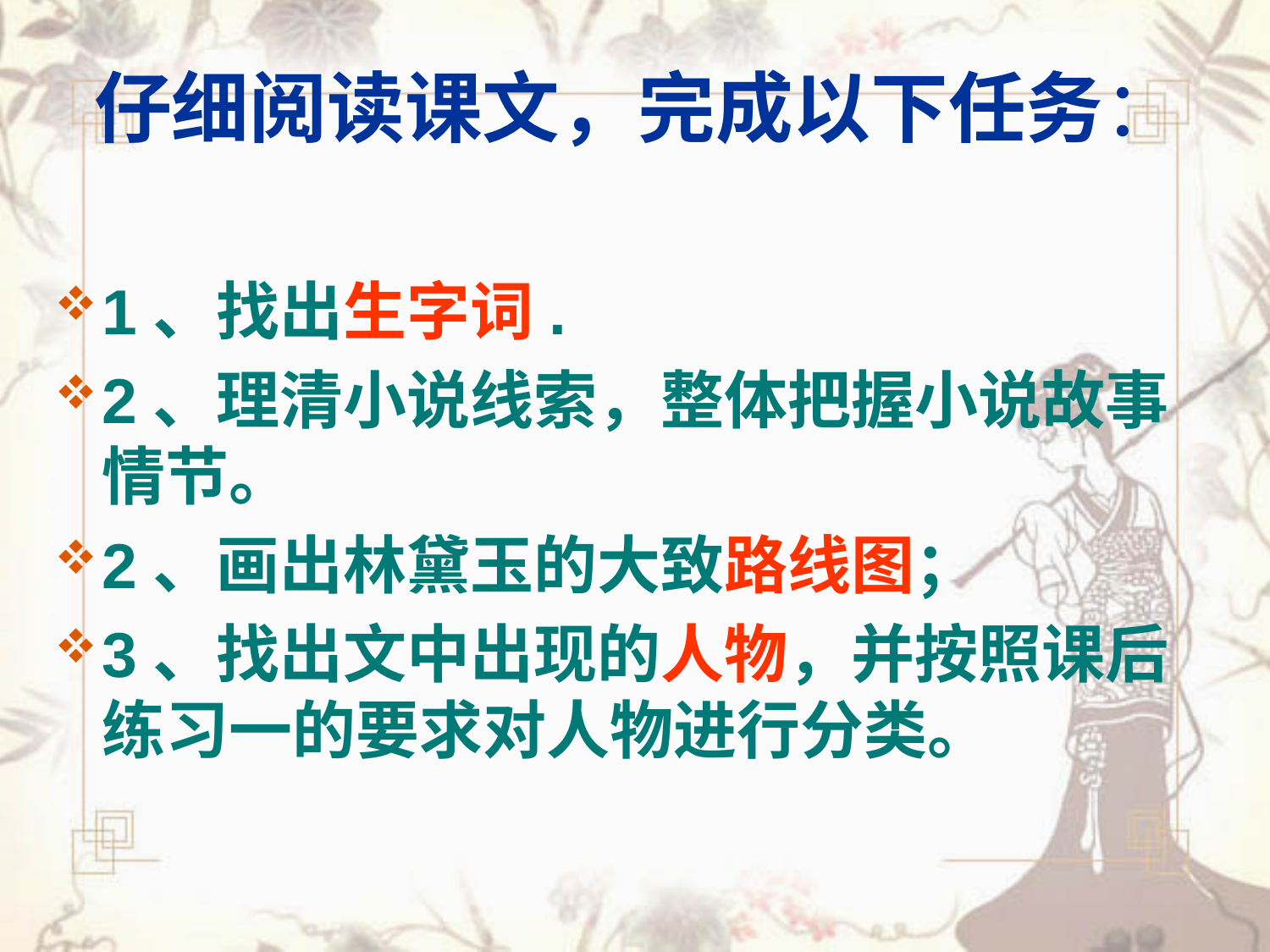

# 仔细阅读课文，完成以下任务：
1、找出生字词.
2、理清小说线索，整体把握小说故事情节。
2、画出林黛玉的大致路线图；
3、找出文中出现的人物，并按照课后练习一的要求对人物进行分类。